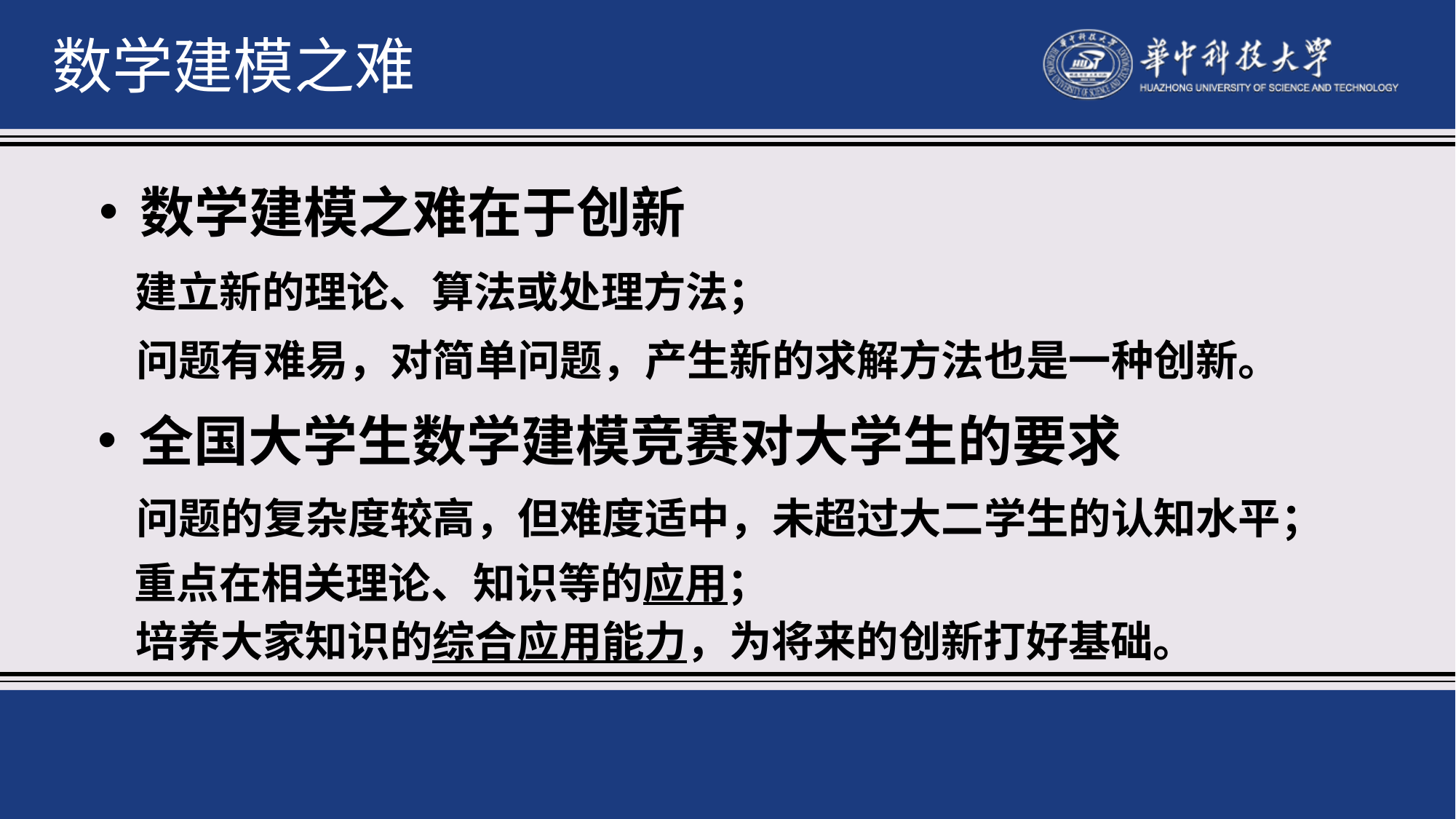

数学建模之难
数学建模之难在于创新
 建立新的理论、算法或处理方法；
 问题有难易，对简单问题，产生新的求解方法也是一种创新。
全国大学生数学建模竞赛对大学生的要求
 问题的复杂度较高，但难度适中，未超过大二学生的认知水平；
 重点在相关理论、知识等的应用；
 培养大家知识的综合应用能力，为将来的创新打好基础。